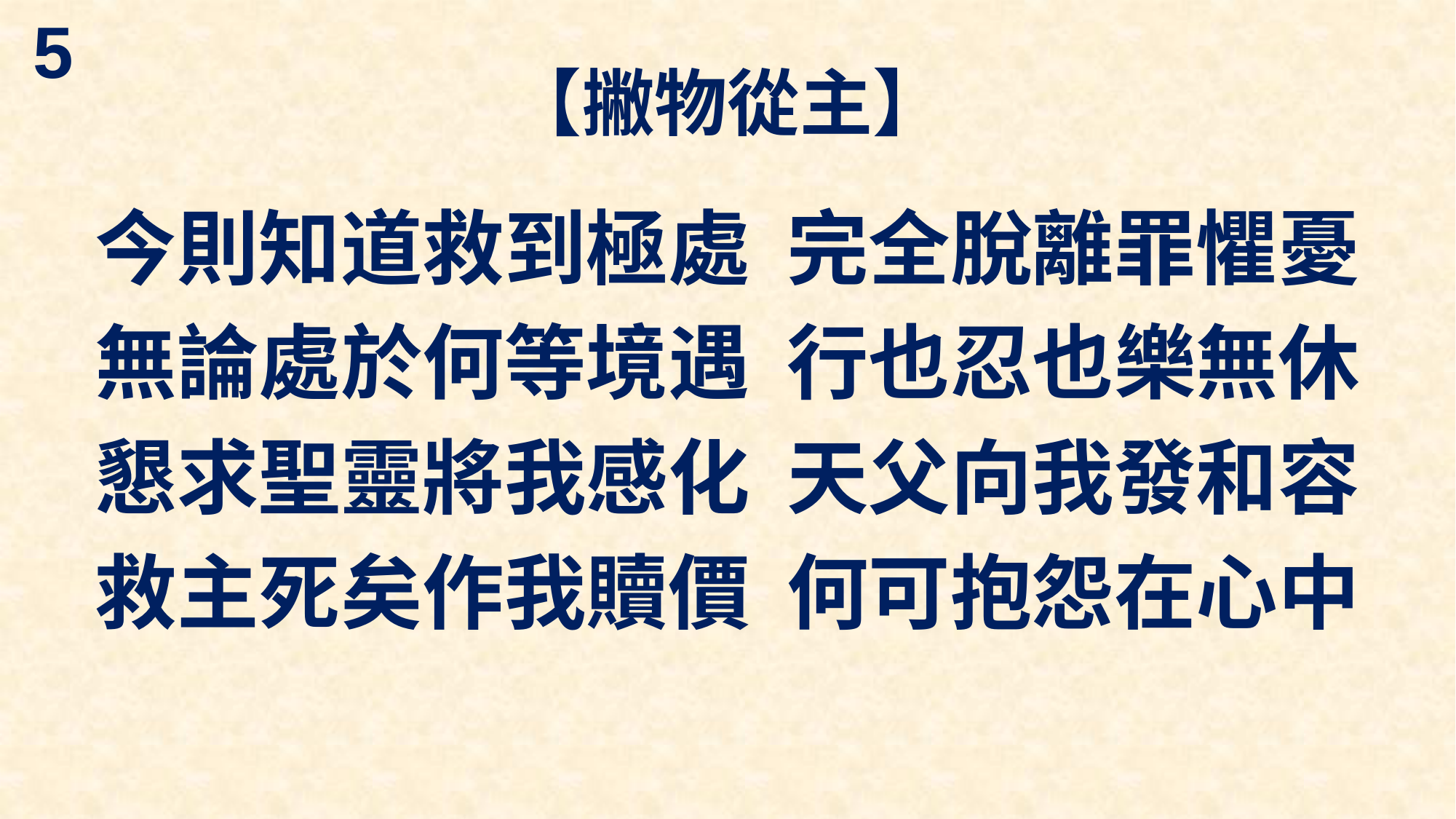

5
# 【撇物從主】
今則知道救到極處  完全脫離罪懼憂
無論處於何等境遇  行也忍也樂無休
懇求聖靈將我感化  天父向我發和容
救主死矣作我贖價  何可抱怨在心中